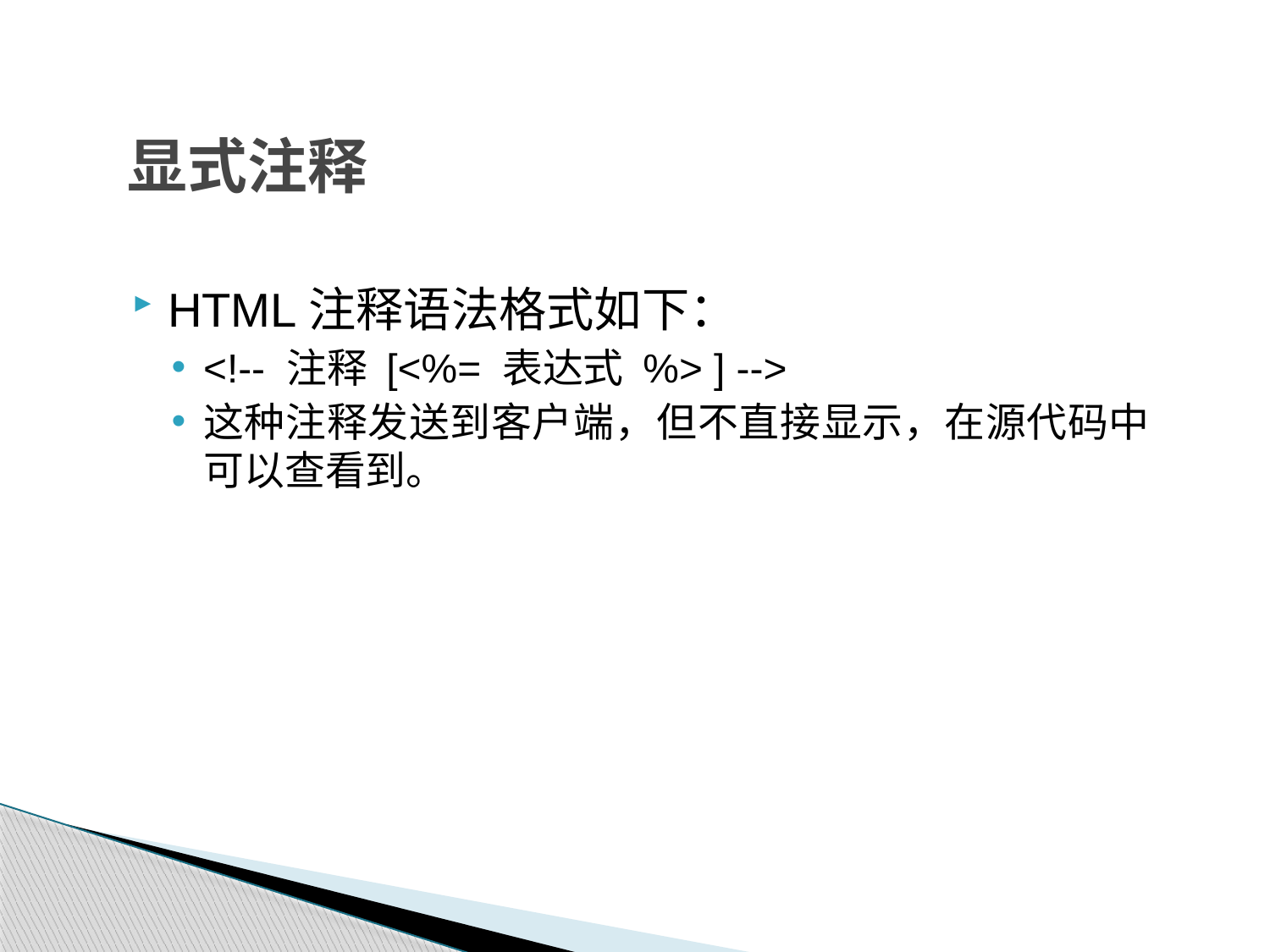

# 显式注释
HTML注释语法格式如下：
<!-- 注释 [<%= 表达式 %> ] -->
这种注释发送到客户端，但不直接显示，在源代码中可以查看到。